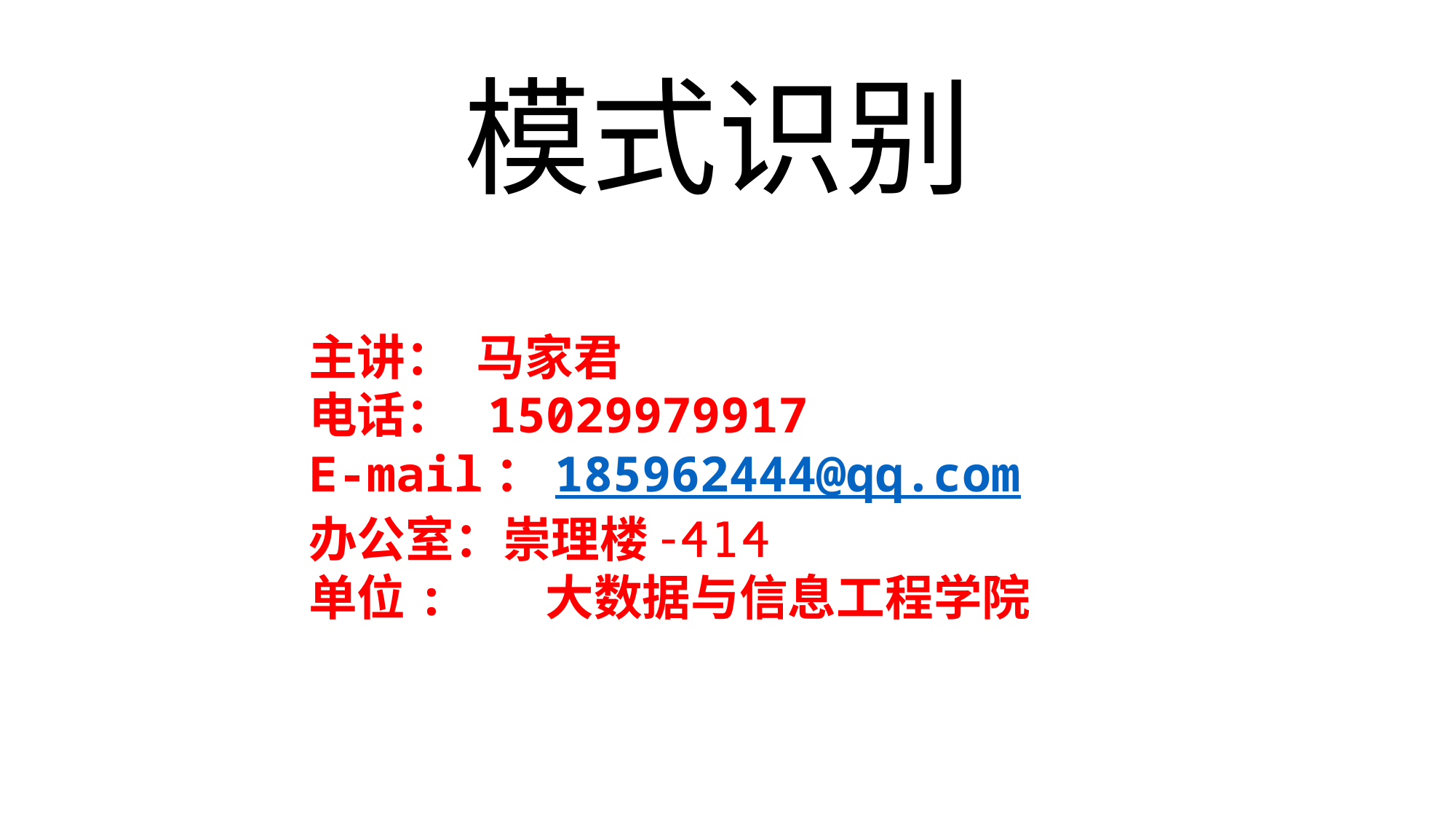

# 模式识别
主讲：  马家君
电话：  15029979917
E-mail：185962444@qq.com
办公室：崇理楼-414
单位:   大数据与信息工程学院
1